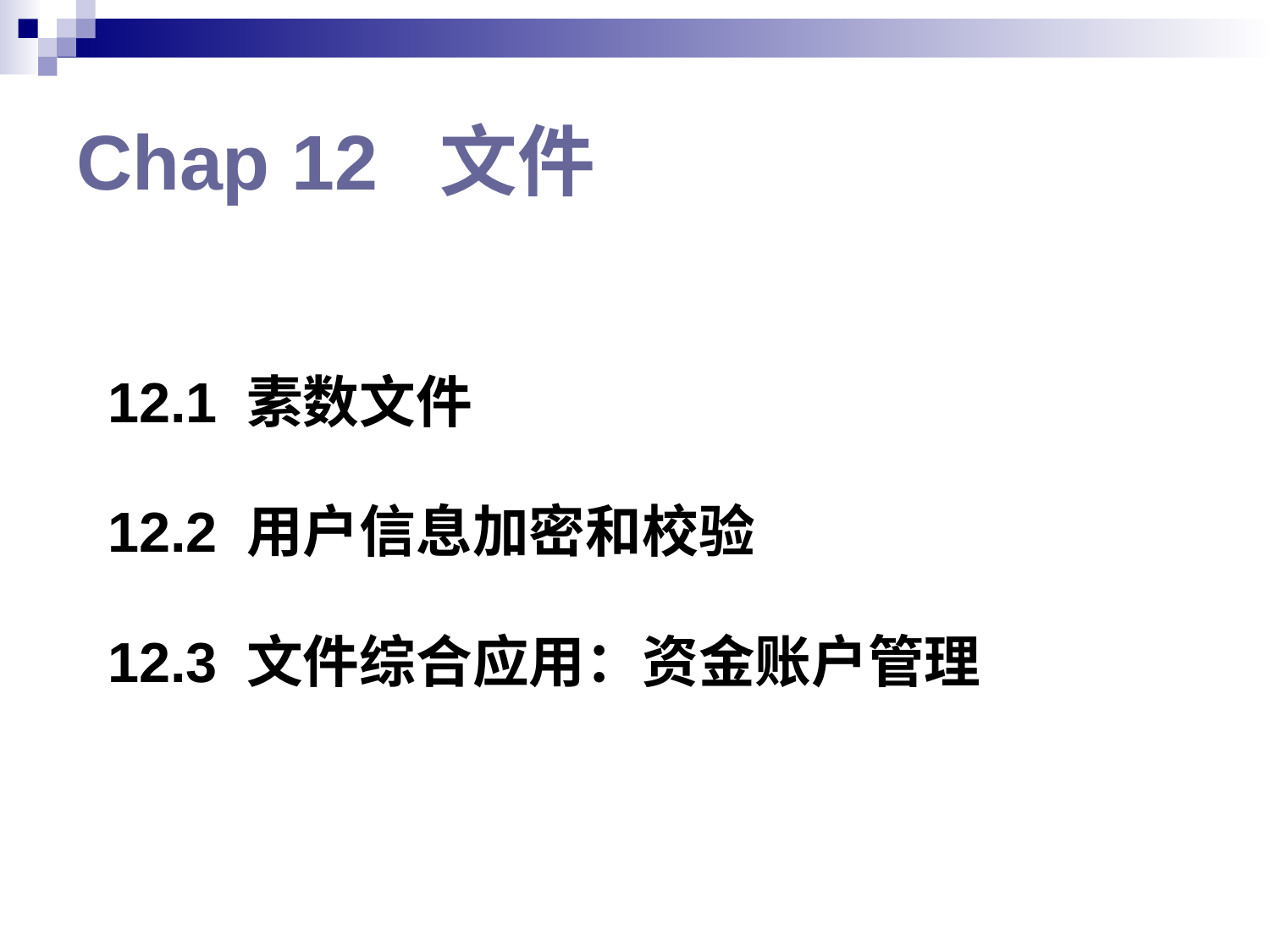

# Chap 12  文件
12.1 素数文件
12.2 用户信息加密和校验
12.3 文件综合应用：资金账户管理